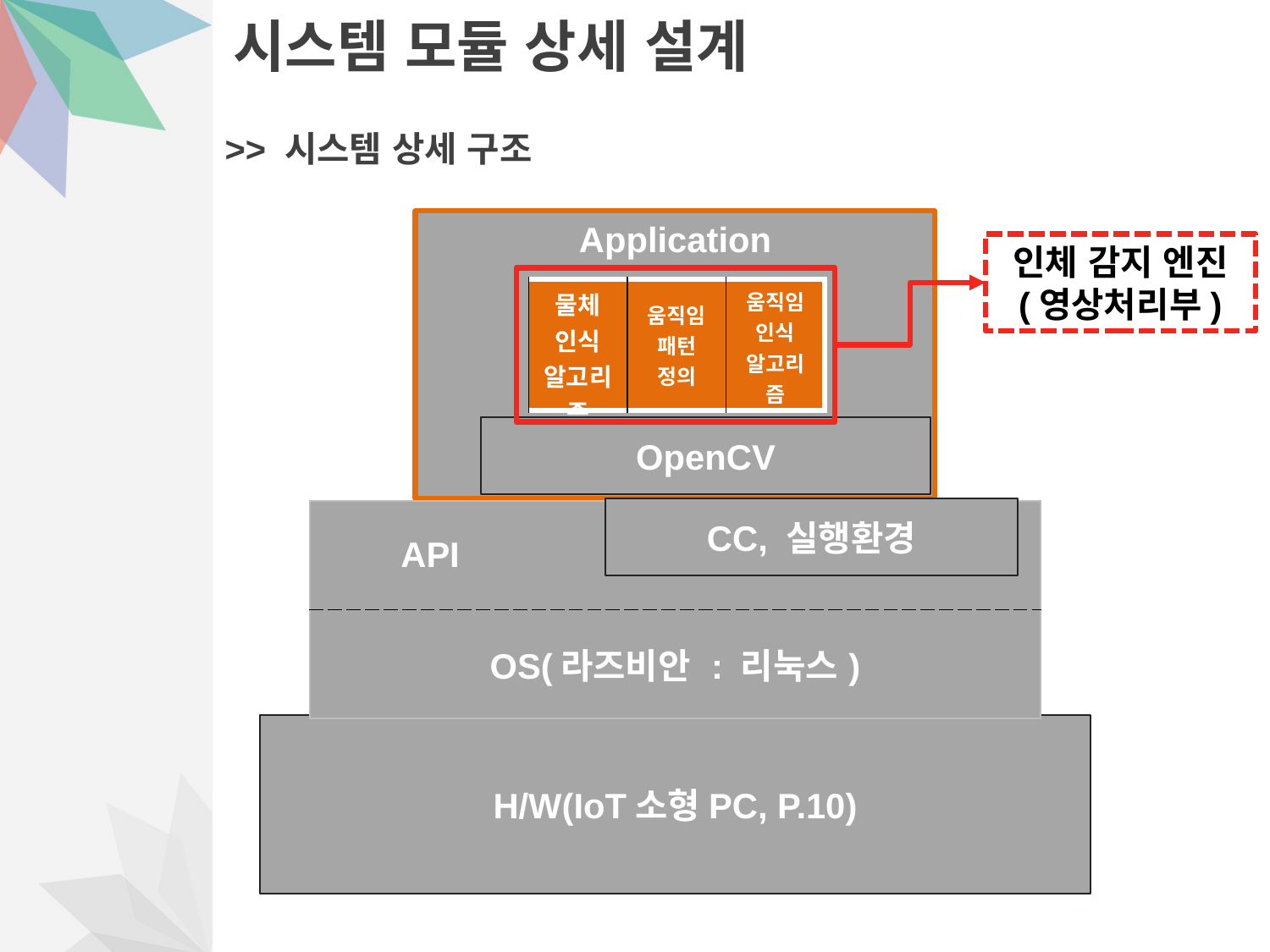

# 시스템 모듈 상세 설계
>> 시스템 상세 구조
Application
인체 감지 엔진
(영상처리부)

| 물체 인식 알고리즘 | 움직임 패턴 정의 | 움직임 인식 알고리즘 |
| --- | --- | --- |
OpenCV
CC, 실행환경
| API |
| --- |
| OS(라즈비안 : 리눅스) |
H/W(IoT소형PC, P.10)